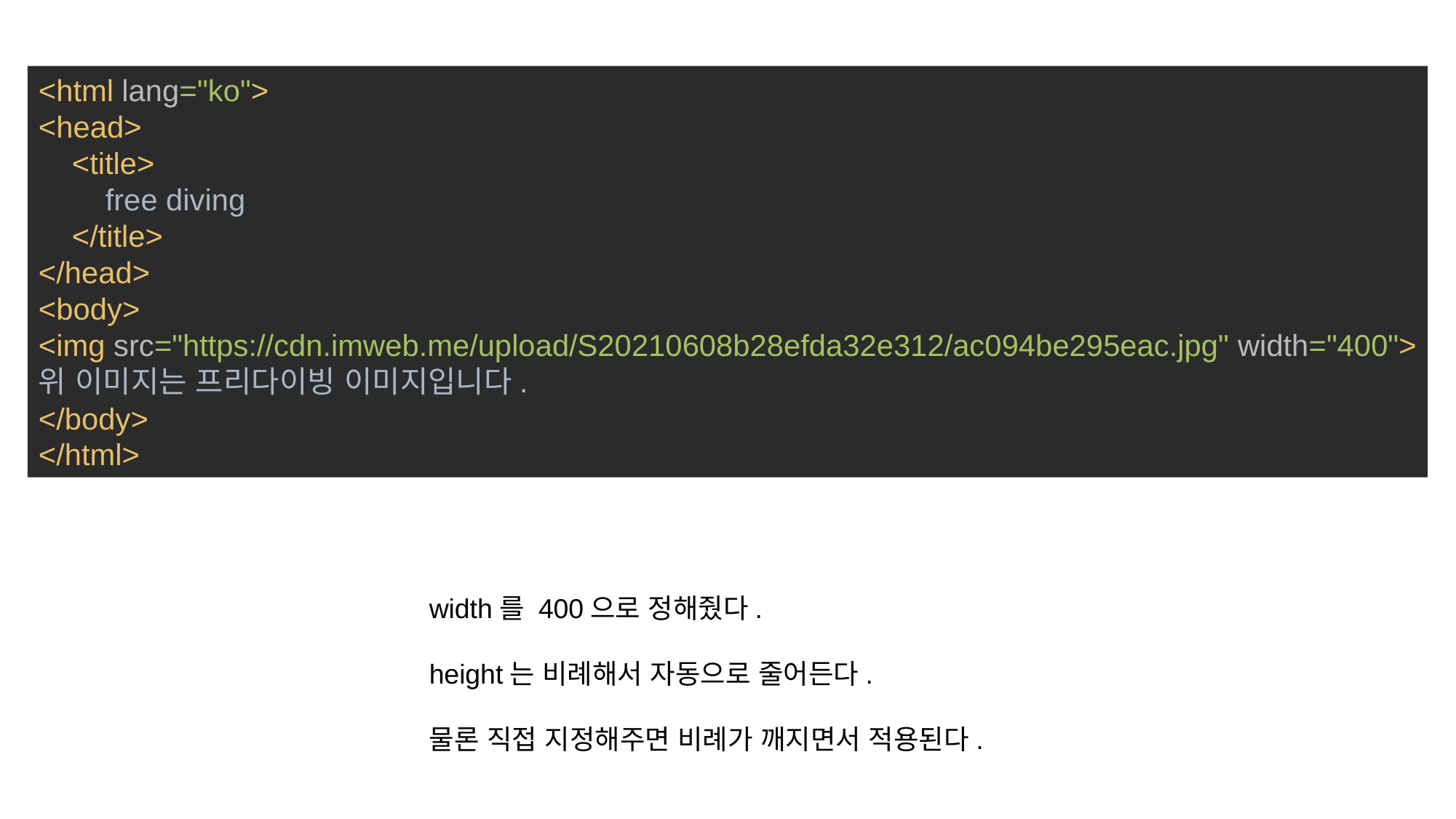

<html lang="ko">
<head>
    <title>
        free diving
    </title>
</head>
<body>
<img src="https://cdn.imweb.me/upload/S20210608b28efda32e312/ac094be295eac.jpg" width="400">
위 이미지는 프리다이빙 이미지입니다.
</body>
</html>
width를 400으로 정해줬다.

height는 비례해서 자동으로 줄어든다.

물론 직접 지정해주면 비례가 깨지면서 적용된다.